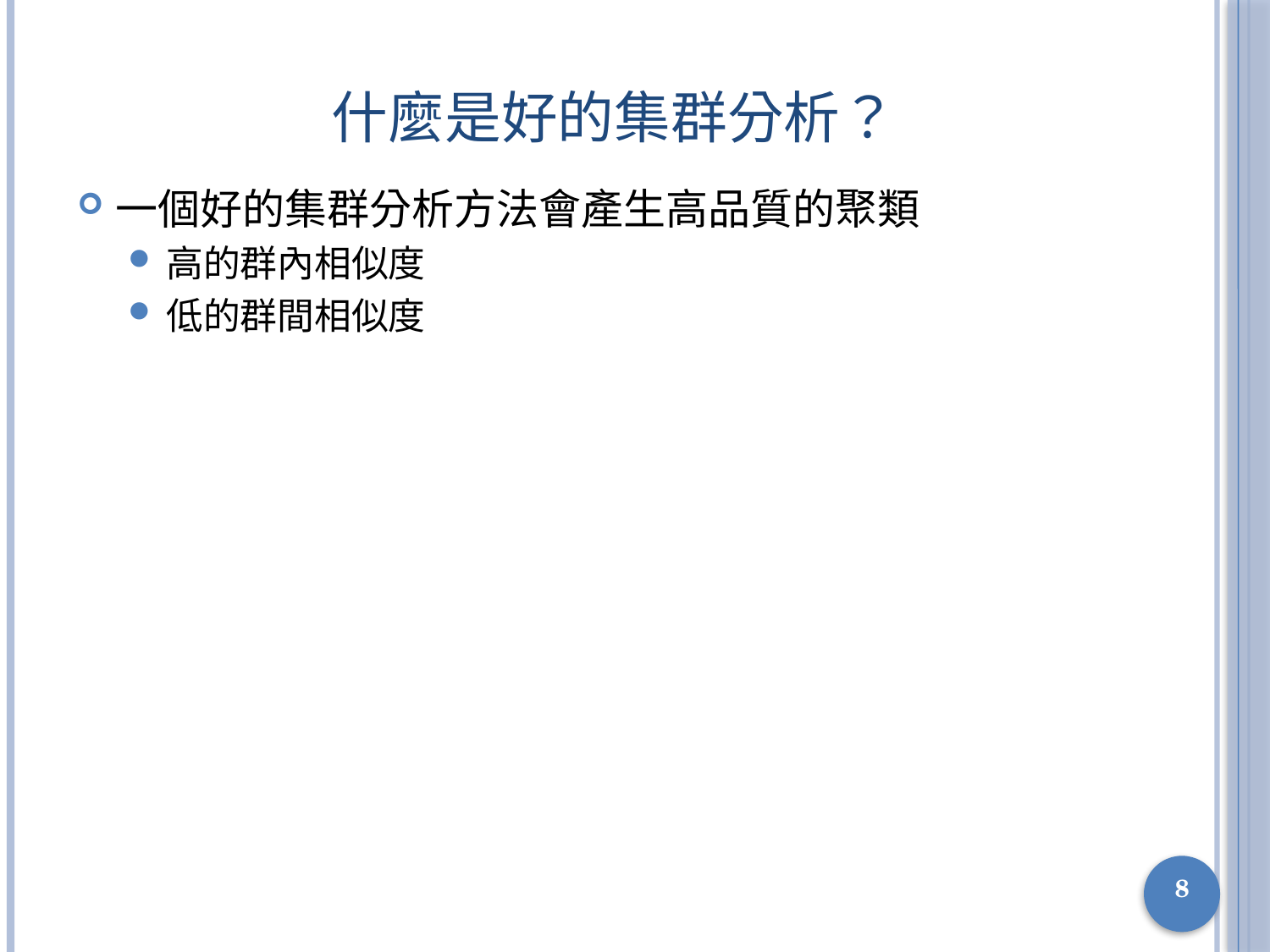

# 什麼是好的集群分析？
一個好的集群分析方法會產生高品質的聚類
高的群內相似度
低的群間相似度
8